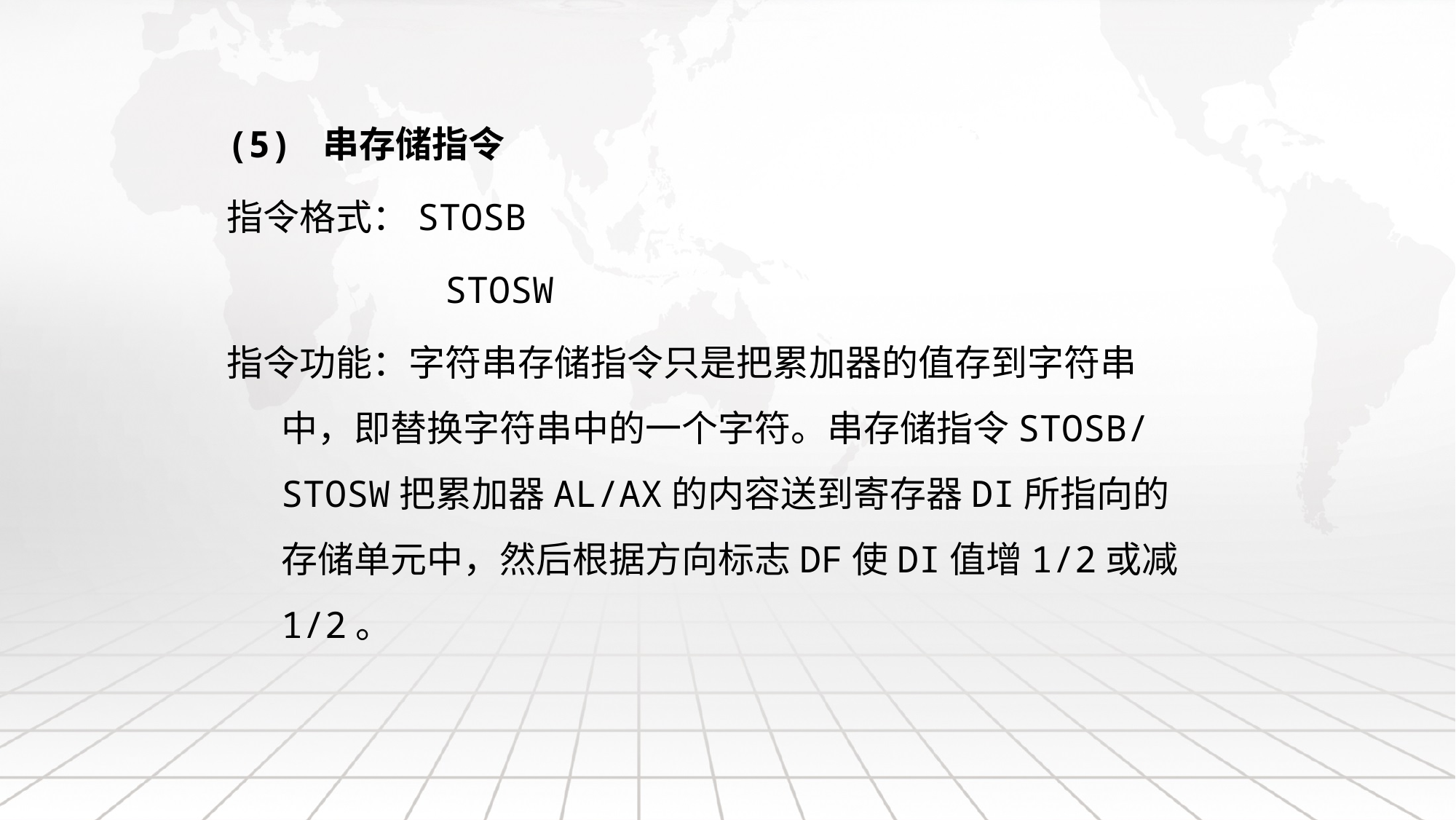

(5) 串存储指令
指令格式：STOSB
          STOSW
指令功能：字符串存储指令只是把累加器的值存到字符串中，即替换字符串中的一个字符。串存储指令STOSB/STOSW把累加器AL/AX的内容送到寄存器DI所指向的存储单元中，然后根据方向标志DF使DI值增1/2或减1/2。